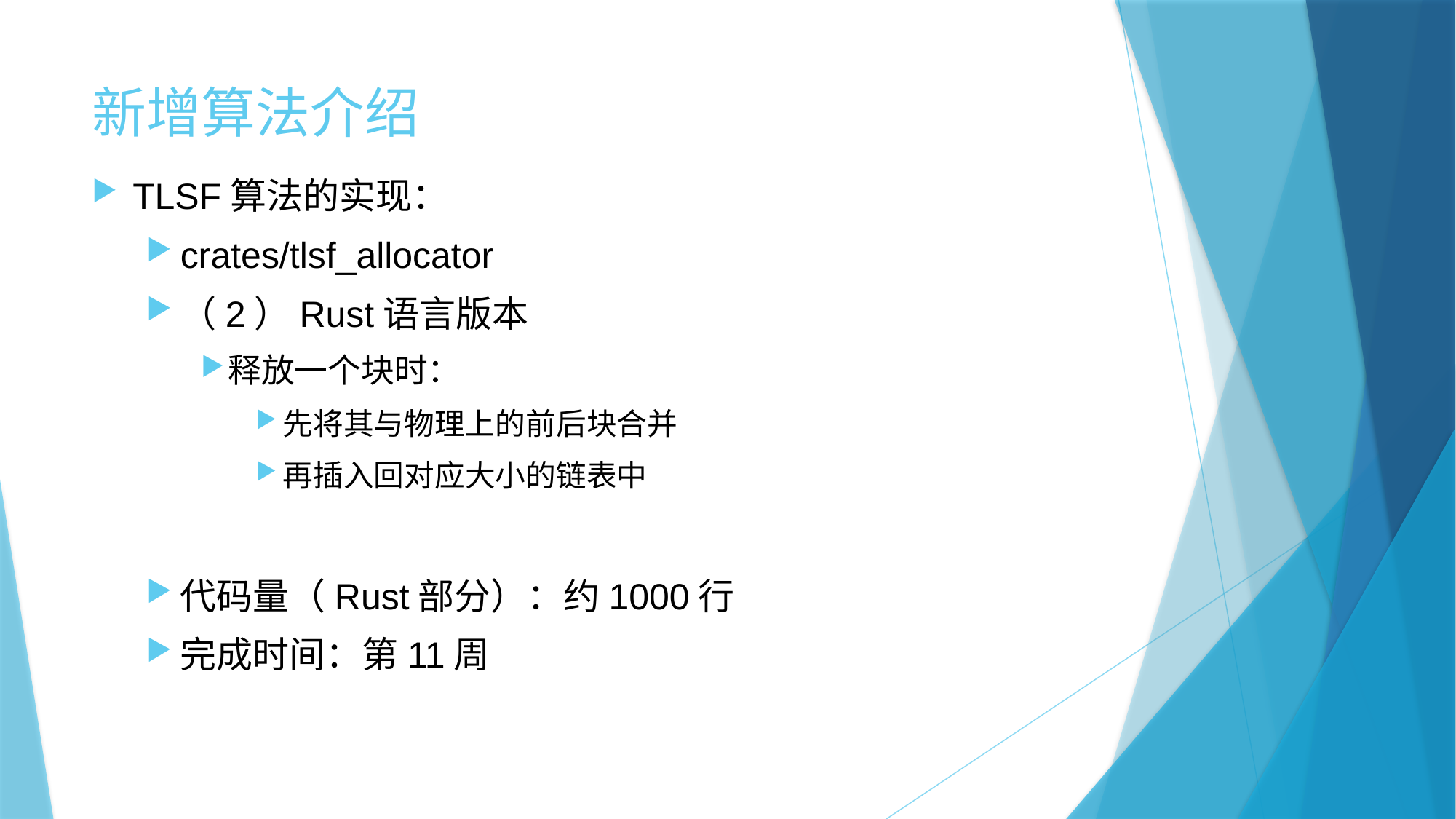

# 新增算法介绍
TLSF算法的实现：
crates/tlsf_allocator
（2）Rust语言版本
释放一个块时：
先将其与物理上的前后块合并
再插入回对应大小的链表中

代码量（Rust部分）：约1000行
完成时间：第11周